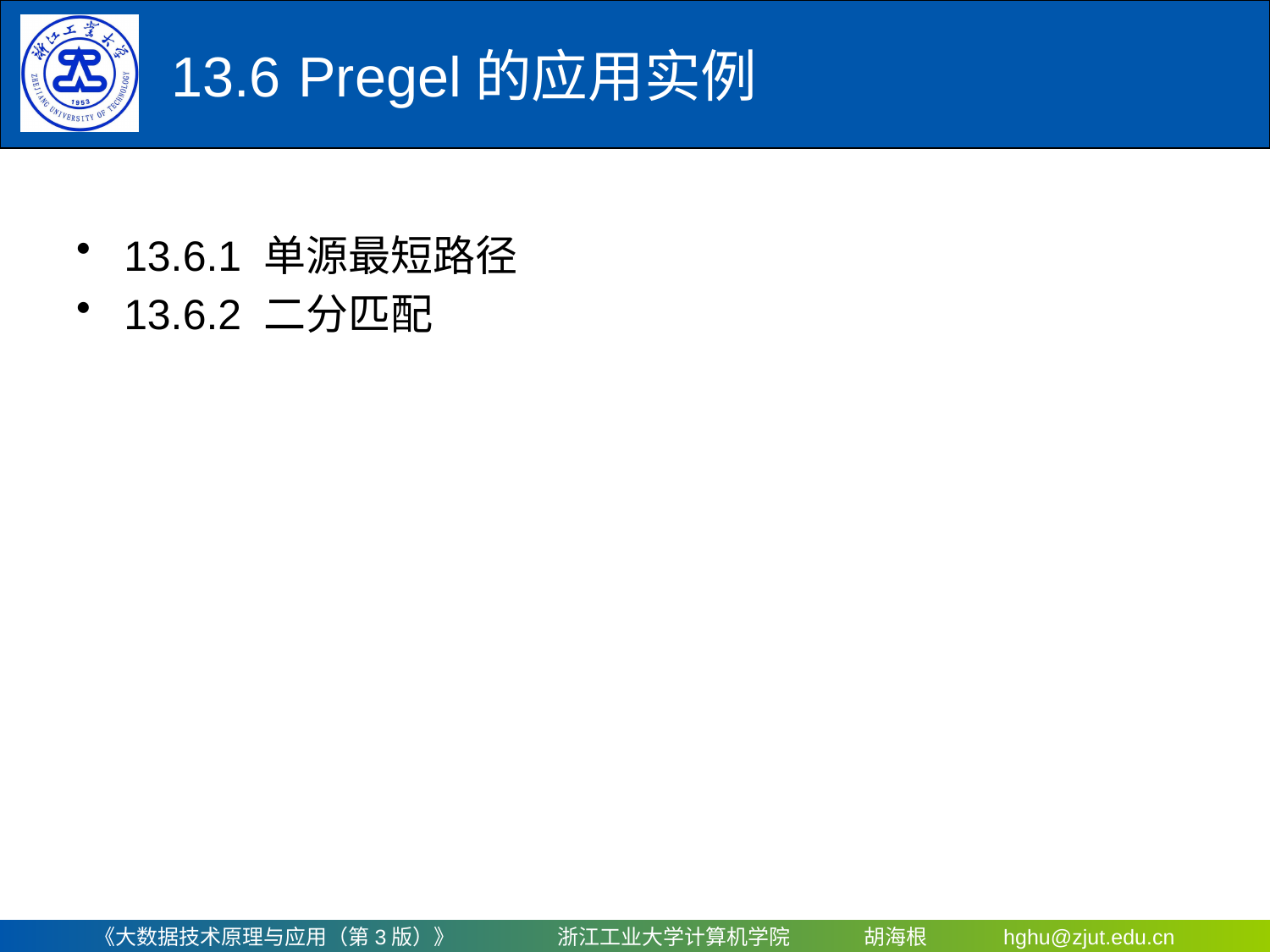

# 13.6	Pregel的应用实例
13.6.1 单源最短路径
13.6.2 二分匹配